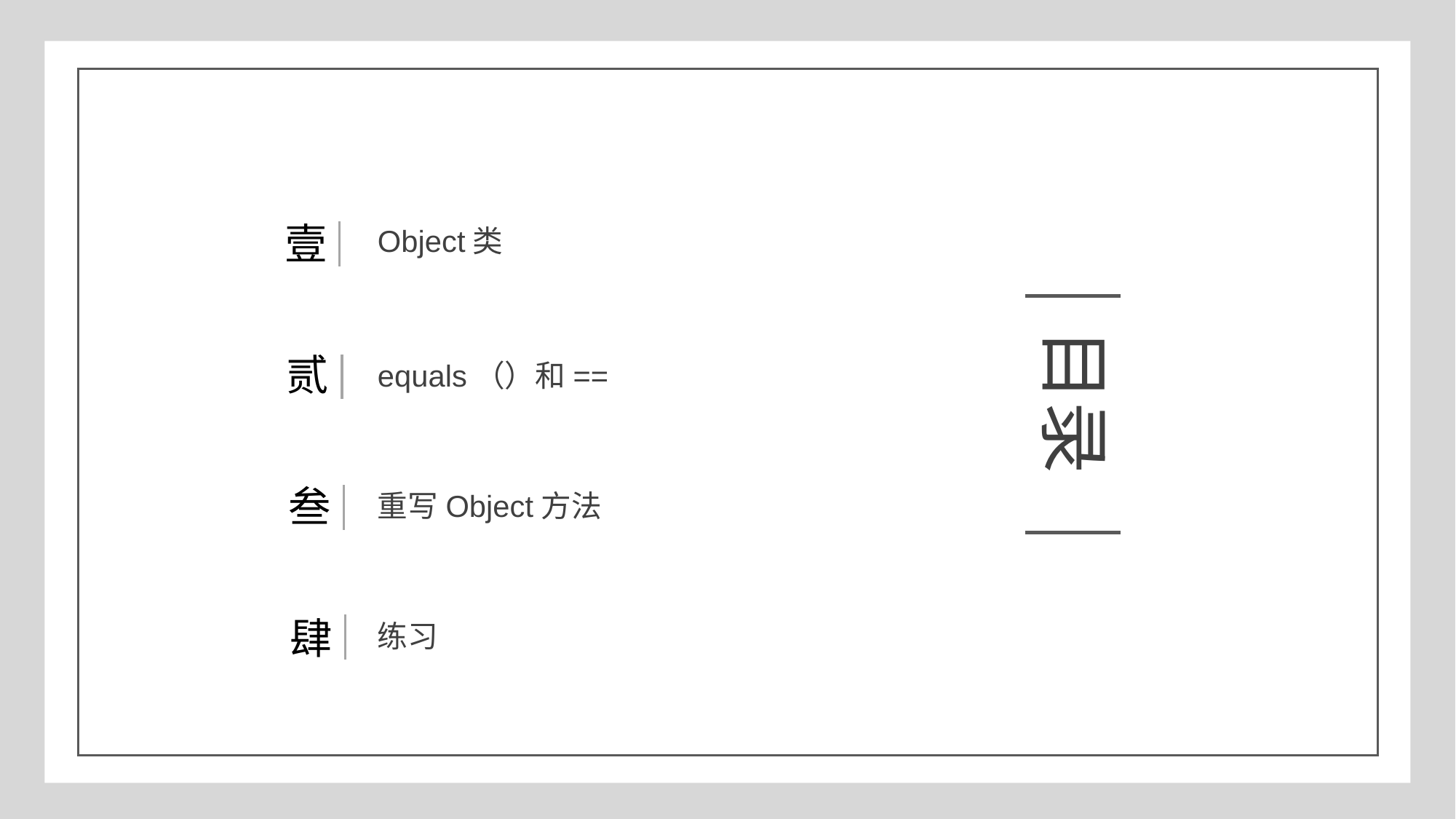

壹
Object类
贰
equals（）和==

叁
重写Object方法
肆
练习
目录